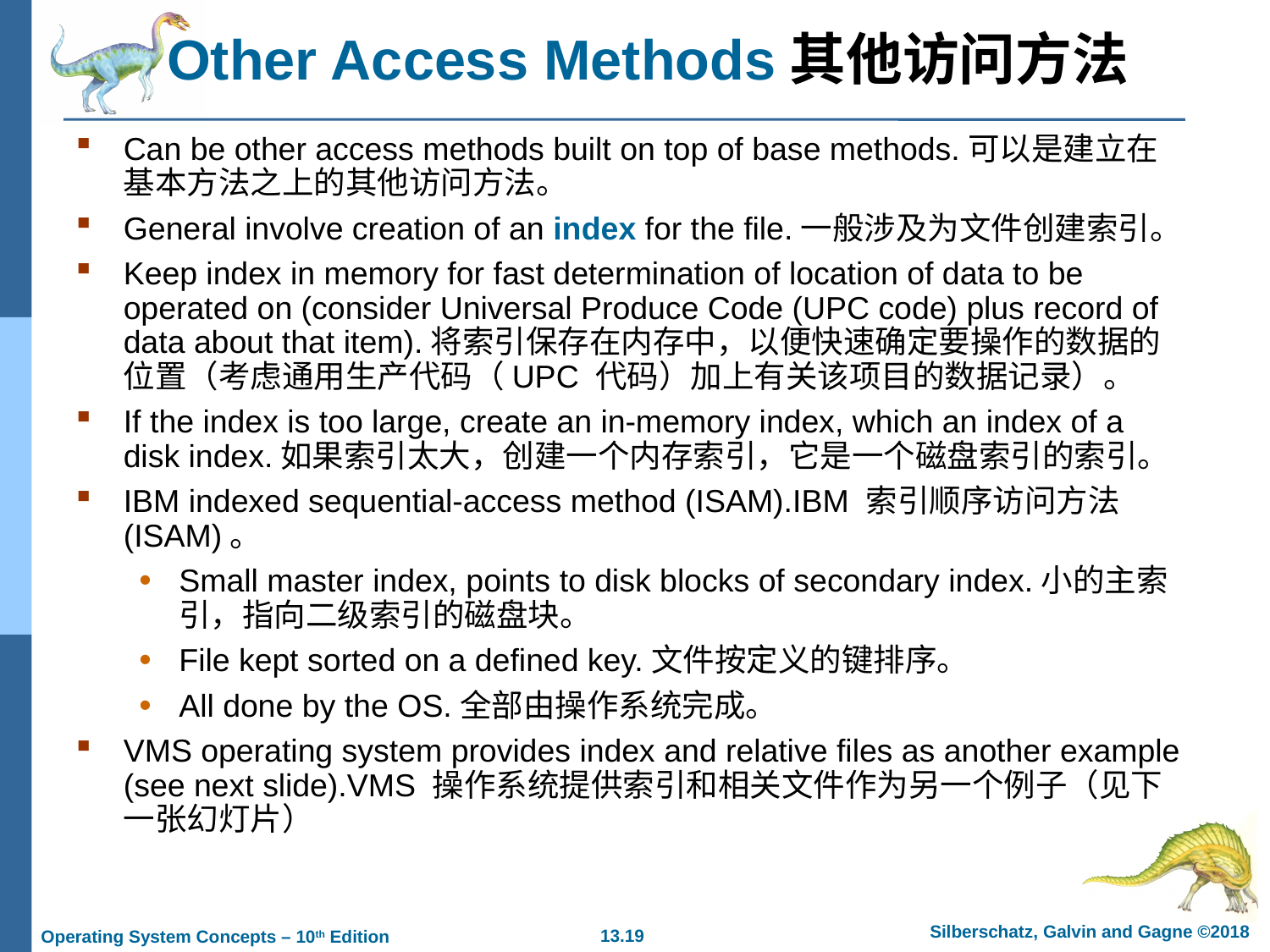

# Other Access Methods其他访问方法
Can be other access methods built on top of base methods.可以是建立在基本方法之上的其他访问方法。
General involve creation of an index for the file.一般涉及为文件创建索引。
Keep index in memory for fast determination of location of data to be operated on (consider Universal Produce Code (UPC code) plus record of data about that item).将索引保存在内存中，以便快速确定要操作的数据的位置（考虑通用生产代码（UPC 代码）加上有关该项目的数据记录）。
If the index is too large, create an in-memory index, which an index of a disk index.如果索引太大，创建一个内存索引，它是一个磁盘索引的索引。
IBM indexed sequential-access method (ISAM).IBM 索引顺序访问方法 (ISAM)。
Small master index, points to disk blocks of secondary index.小的主索引，指向二级索引的磁盘块。
File kept sorted on a defined key.文件按定义的键排序。
All done by the OS.全部由操作系统完成。
VMS operating system provides index and relative files as another example (see next slide).VMS 操作系统提供索引和相关文件作为另一个例子（见下一张幻灯片）